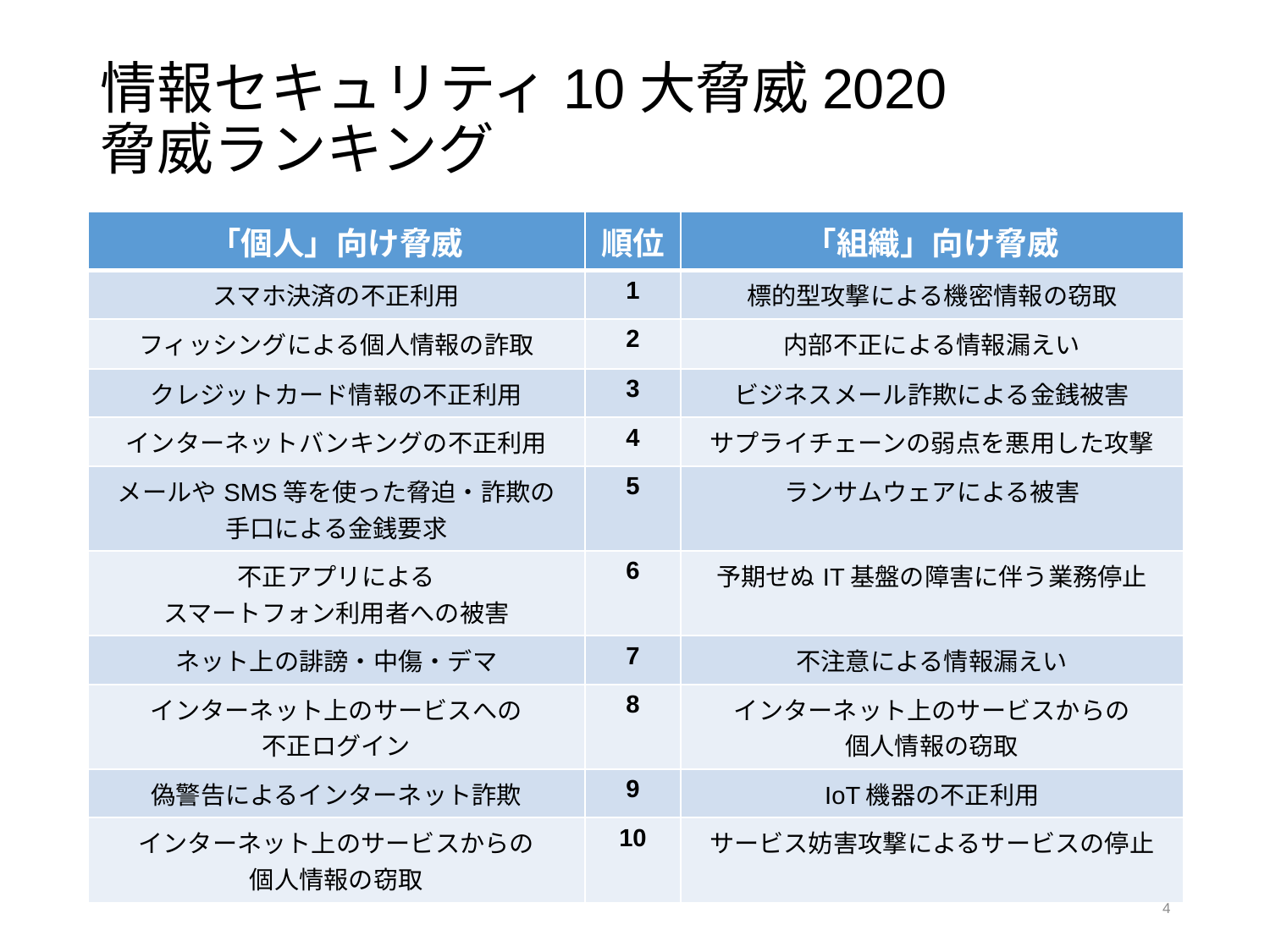

# 情報セキュリティ10大脅威2020 脅威ランキング
| 「個人」向け脅威 | 順位 | 「組織」向け脅威 |
| --- | --- | --- |
| スマホ決済の不正利用 | 1 | 標的型攻撃による機密情報の窃取 |
| フィッシングによる個人情報の詐取 | 2 | 内部不正による情報漏えい |
| クレジットカード情報の不正利用 | 3 | ビジネスメール詐欺による金銭被害 |
| インターネットバンキングの不正利用 | 4 | サプライチェーンの弱点を悪用した攻撃 |
| メールやSMS等を使った脅迫・詐欺の 手口による金銭要求 | 5 | ランサムウェアによる被害 |
| 不正アプリによる スマートフォン利用者への被害 | 6 | 予期せぬIT基盤の障害に伴う業務停止 |
| ネット上の誹謗・中傷・デマ | 7 | 不注意による情報漏えい |
| インターネット上のサービスへの 不正ログイン | 8 | インターネット上のサービスからの 個人情報の窃取 |
| 偽警告によるインターネット詐欺 | 9 | IoT機器の不正利用 |
| インターネット上のサービスからの 個人情報の窃取 | 10 | サービス妨害攻撃によるサービスの停止 |
4